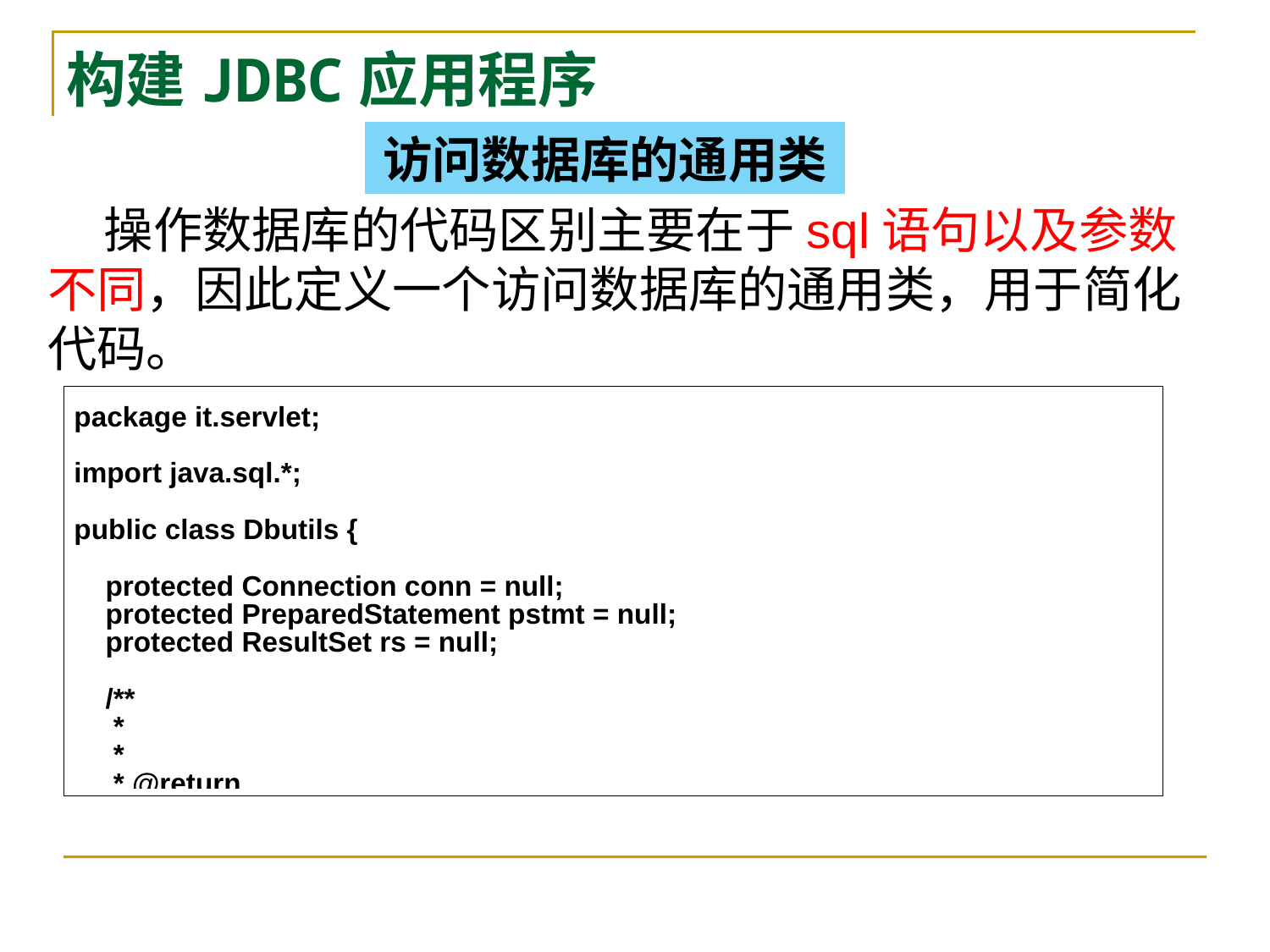

# 构建JDBC应用程序
访问数据库的通用类
    操作数据库的代码区别主要在于sql语句以及参数不同，因此定义一个访问数据库的通用类，用于简化代码。